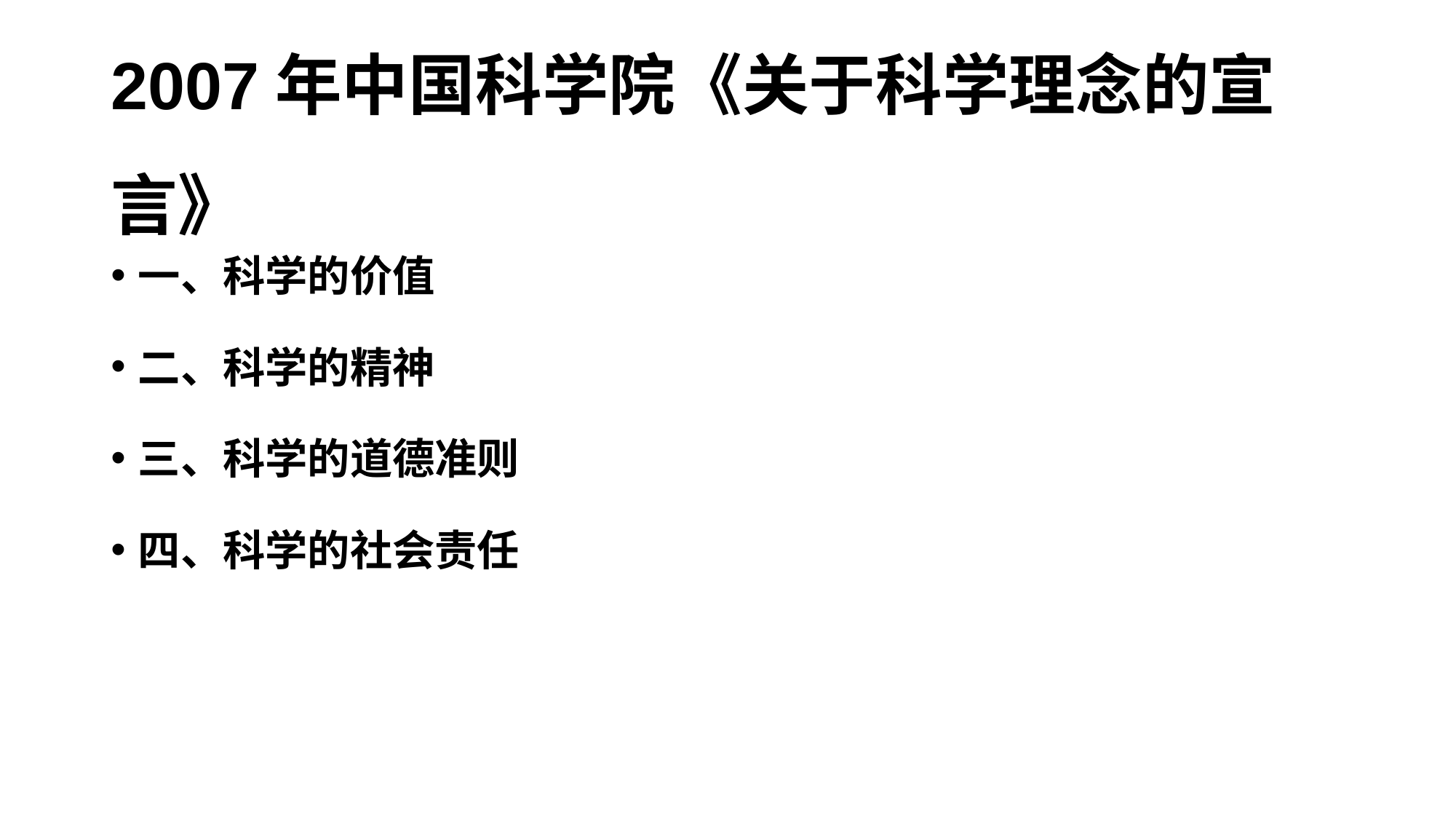

# 2007年中国科学院《关于科学理念的宣言》
一、科学的价值
二、科学的精神
三、科学的道德准则
四、科学的社会责任